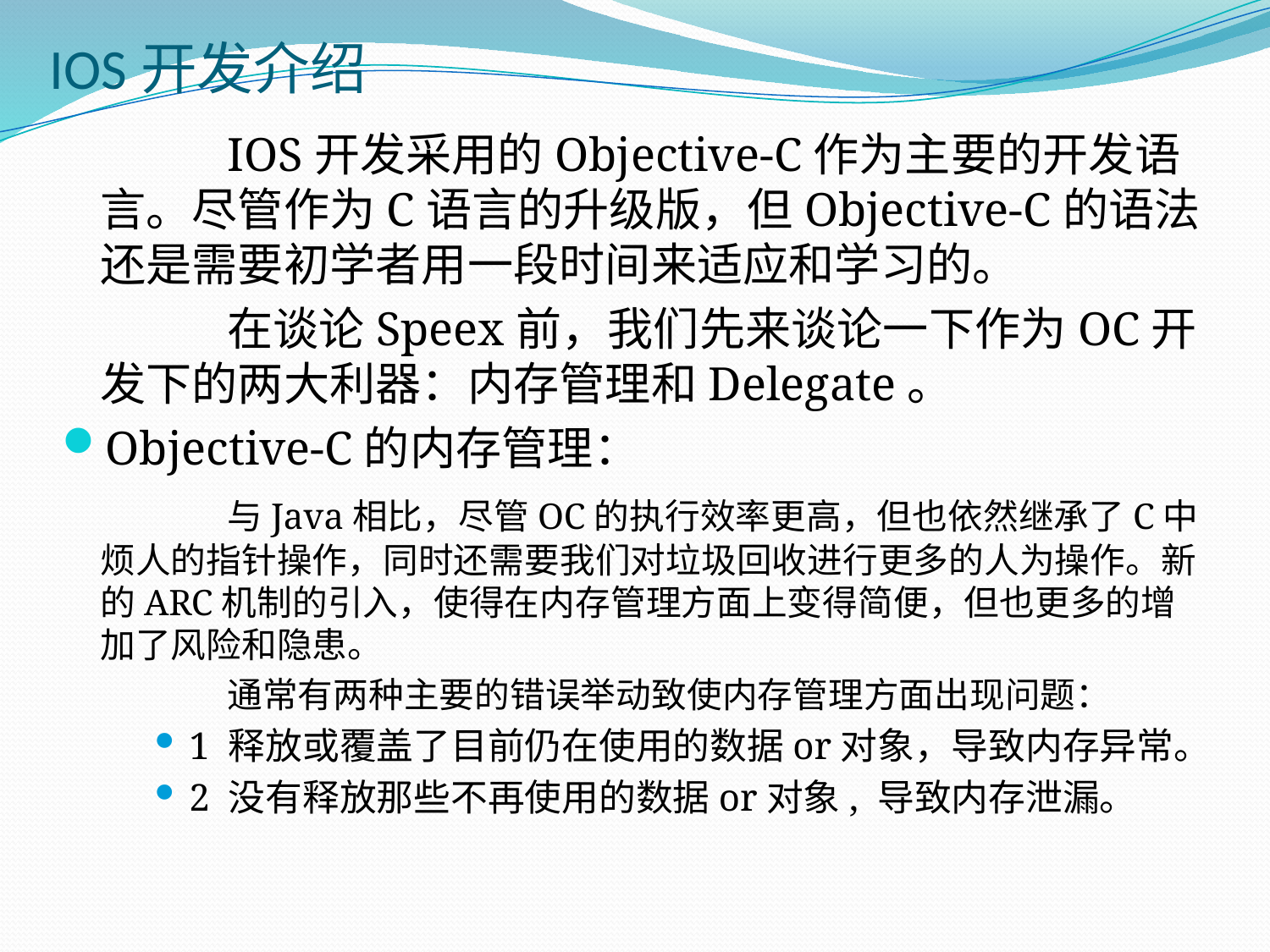

# IOS开发介绍
		IOS开发采用的Objective-C作为主要的开发语言。尽管作为C语言的升级版，但Objective-C的语法还是需要初学者用一段时间来适应和学习的。
		在谈论Speex前，我们先来谈论一下作为OC开发下的两大利器：内存管理和Delegate。
Objective-C的内存管理：
		与Java相比，尽管OC的执行效率更高，但也依然继承了C中烦人的指针操作，同时还需要我们对垃圾回收进行更多的人为操作。新的ARC机制的引入，使得在内存管理方面上变得简便，但也更多的增加了风险和隐患。
		通常有两种主要的错误举动致使内存管理方面出现问题：
1 释放或覆盖了目前仍在使用的数据or对象，导致内存异常。
2 没有释放那些不再使用的数据or对象, 导致内存泄漏。